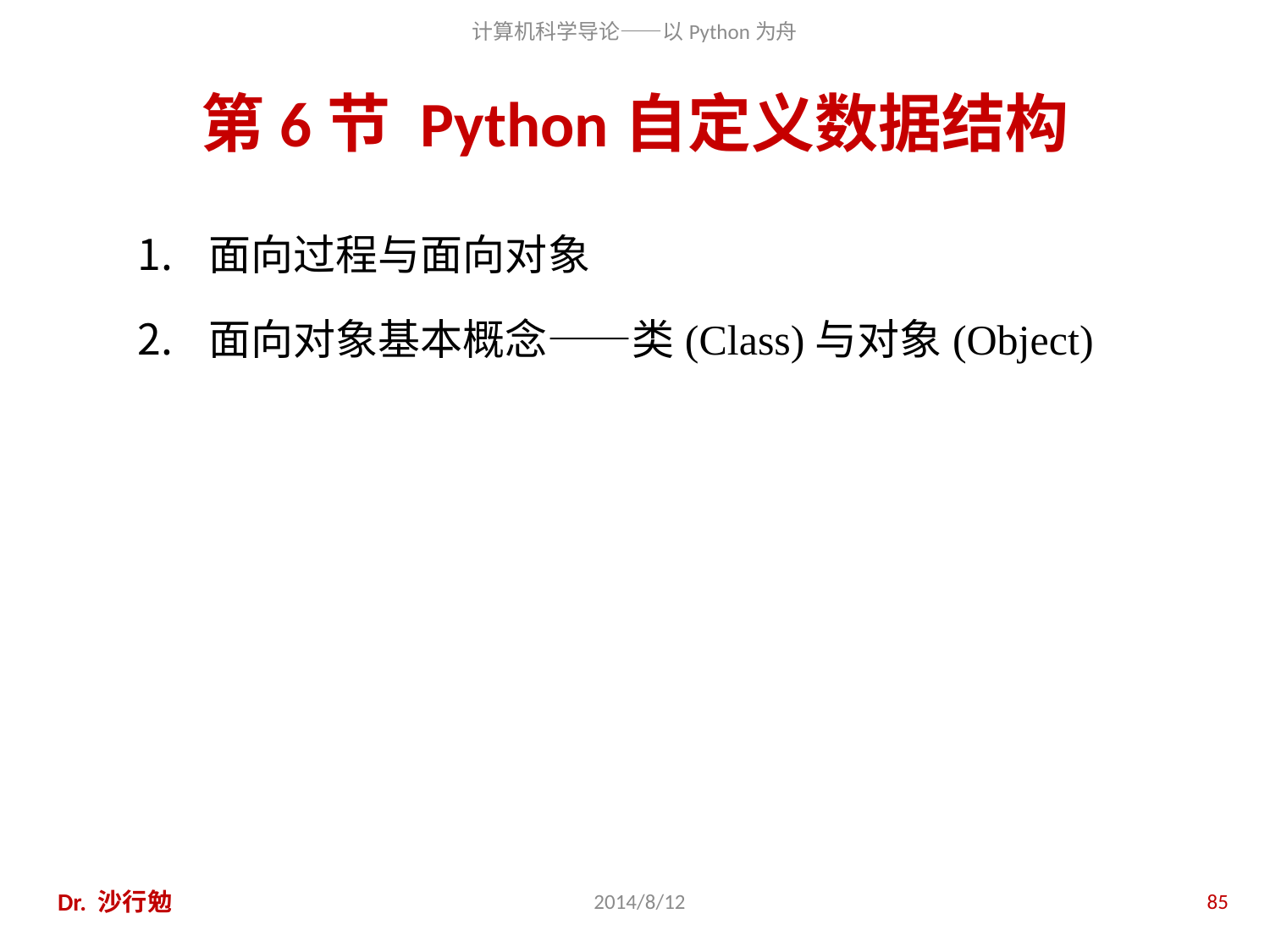

# 第6节 Python自定义数据结构
面向过程与面向对象
面向对象基本概念——类(Class)与对象(Object)
Dr. 沙行勉
2014/8/12
85